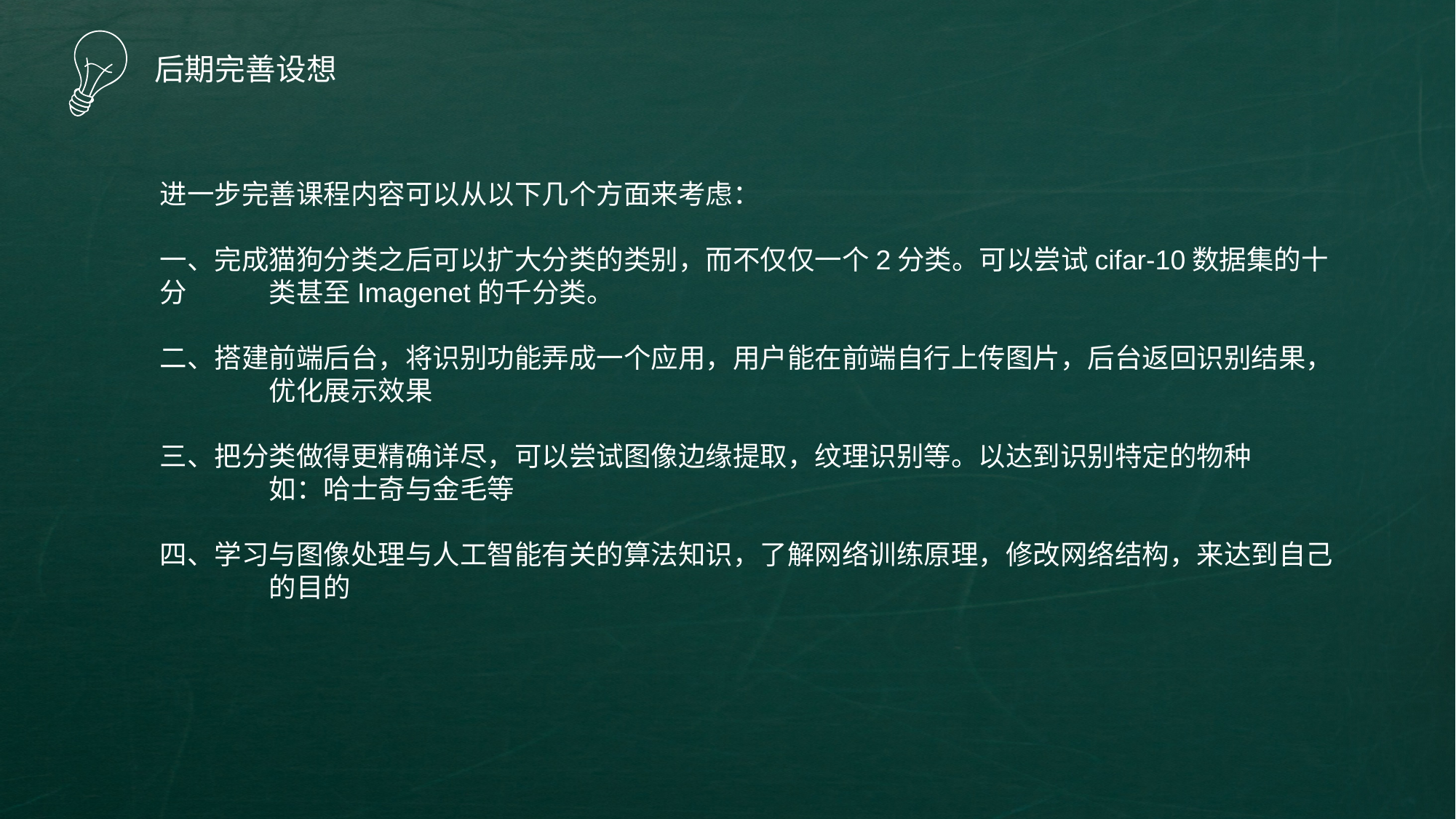

后期完善设想
进一步完善课程内容可以从以下几个方面来考虑：

一、完成猫狗分类之后可以扩大分类的类别，而不仅仅一个2分类。可以尝试cifar-10数据集的十分  	类甚至Imagenet的千分类。

二、搭建前端后台，将识别功能弄成一个应用，用户能在前端自行上传图片，后台返回识别结果，	优化展示效果

三、把分类做得更精确详尽，可以尝试图像边缘提取，纹理识别等。以达到识别特定的物种	如：哈士奇与金毛等

四、学习与图像处理与人工智能有关的算法知识，了解网络训练原理，修改网络结构，来达到自己	的目的